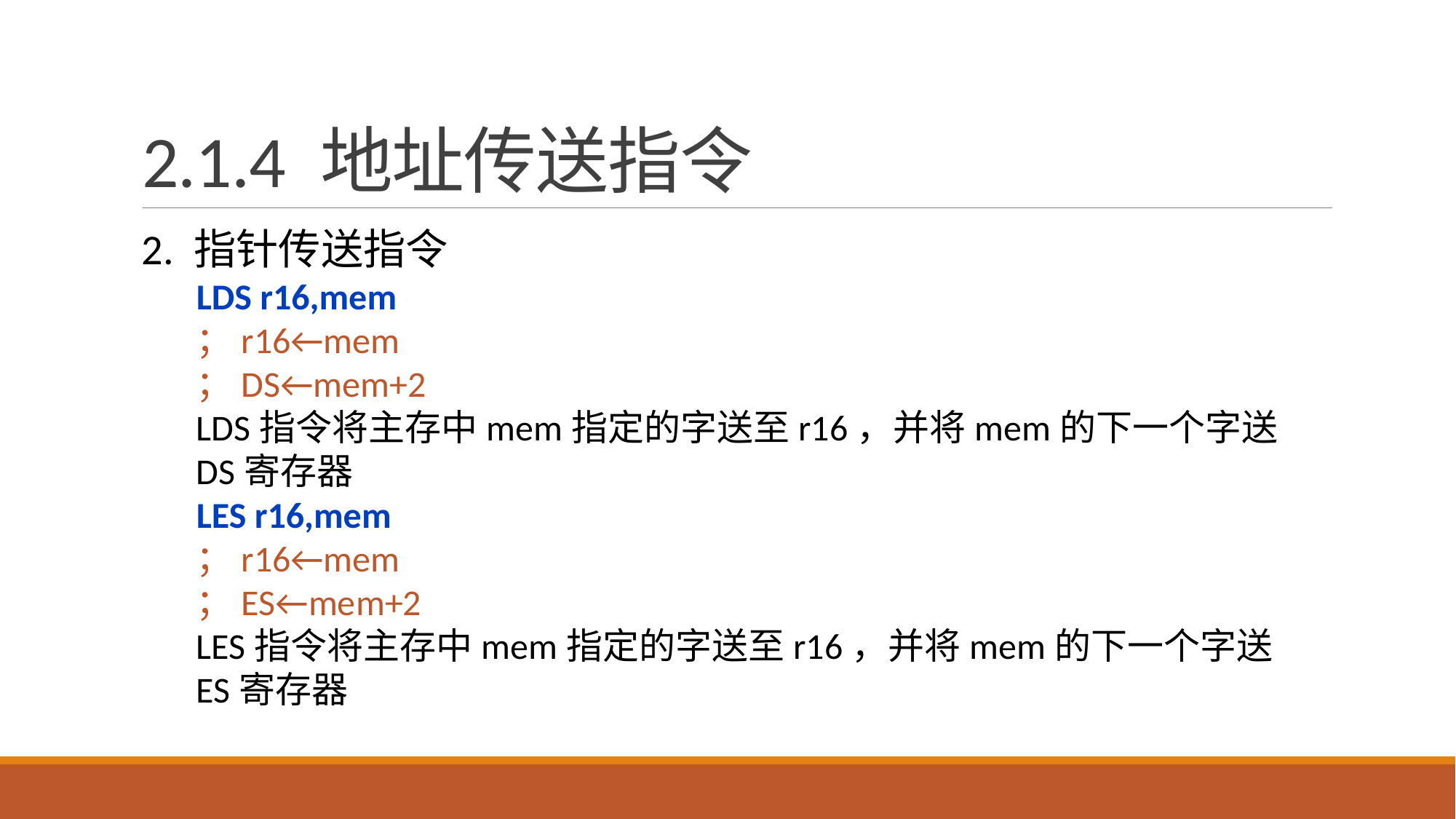

# 2.1.4 地址传送指令
2. 指针传送指令
LDS r16,mem
；r16←mem
；DS←mem+2
LDS指令将主存中mem指定的字送至r16，并将mem的下一个字送DS寄存器
LES r16,mem
；r16←mem
；ES←mem+2
LES指令将主存中mem指定的字送至r16，并将mem的下一个字送ES寄存器